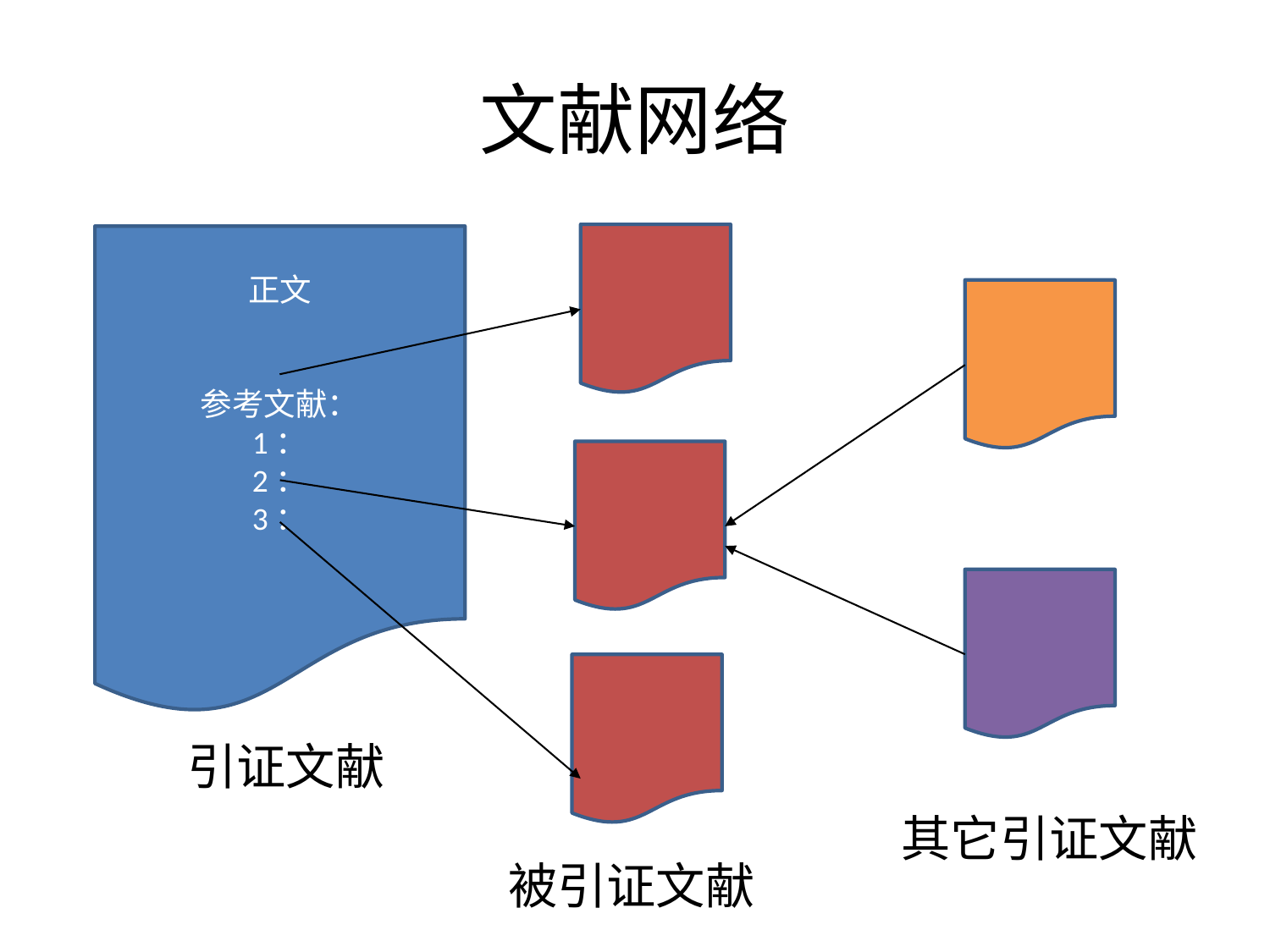

# 文献网络

正文

参考文献：
1：
2：
3：

引证文献
其它引证文献
被引证文献